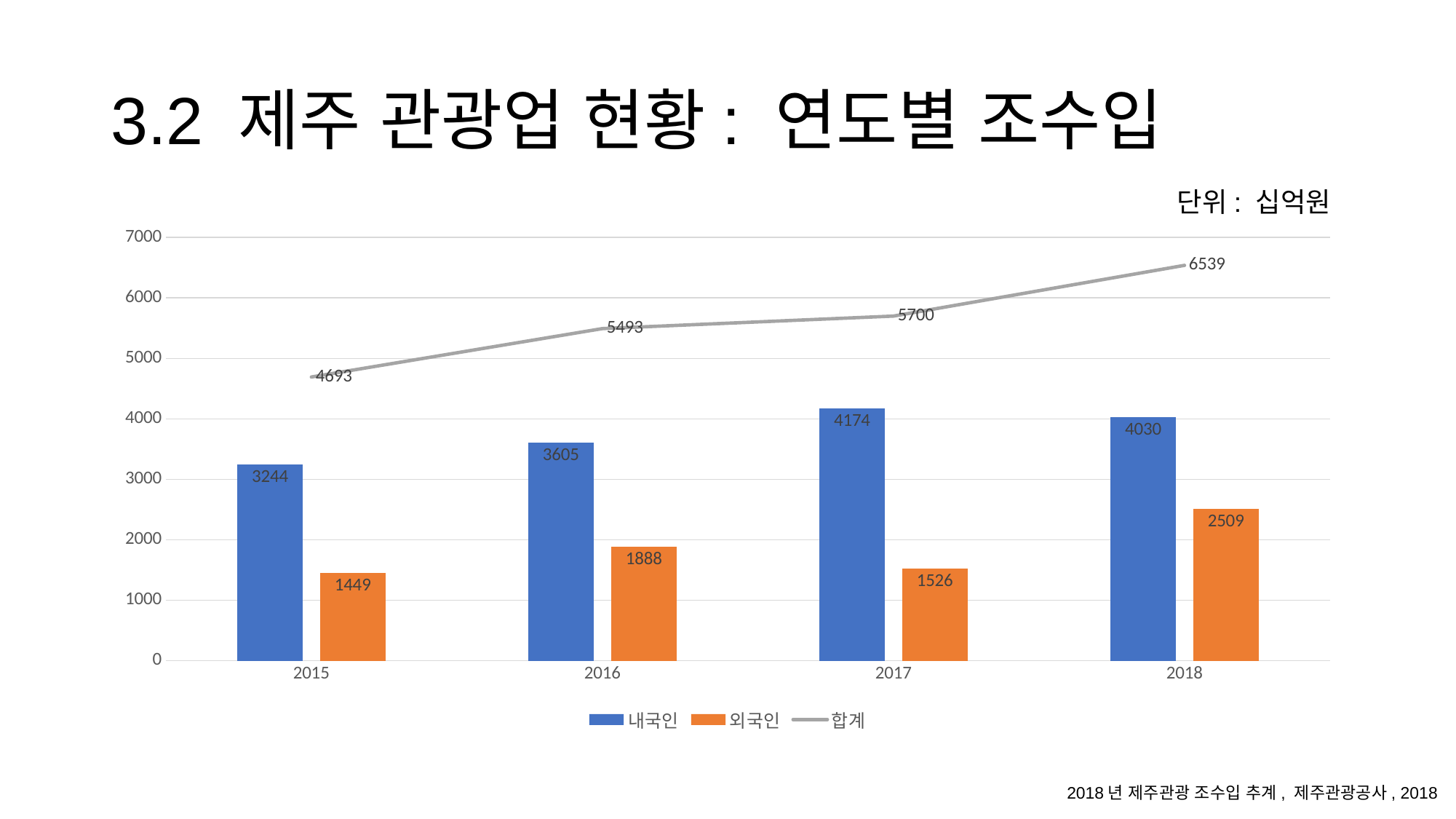

# 3.2 제주 관광업 현황: 연도별 조수입
단위: 십억원

### Chart

| Category | 내국인 | 외국인 | 합계 |
|---|---|---|---|
| 2015 | 3244.0 | 1449.0 | 4693.0 |
| 2016 | 3605.0 | 1888.0 | 5493.0 |
| 2017 | 4174.0 | 1526.0 | 5700.0 |
| 2018 | 4030.0 | 2509.0 | 6539.0 |
2018년 제주관광 조수입 추계, 제주관광공사, 2018